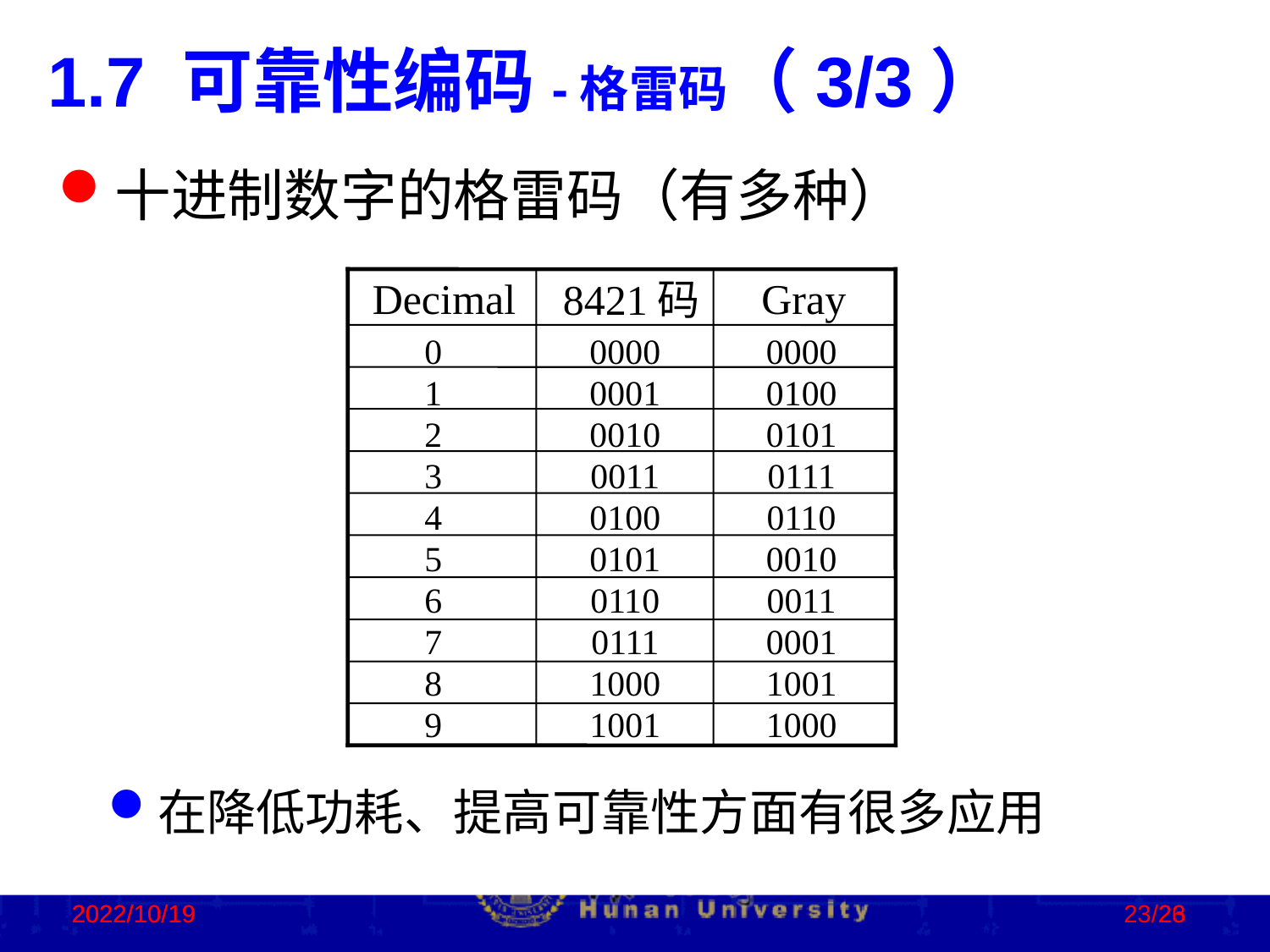

1.7 可靠性编码-格雷码（3/3）
十进制数字的格雷码（有多种）

Decimal
Gray
8421码
0

0000

0000

1

0001

0100

2

0010

0101

3

0011

0111

4

0100

0110

5

0101

0010

6

0110

0011

7

0111

0001

8

1000

1001

9

1001

1000

在降低功耗、提高可靠性方面有很多应用
2022/10/19
2022/10/19
23
23/26